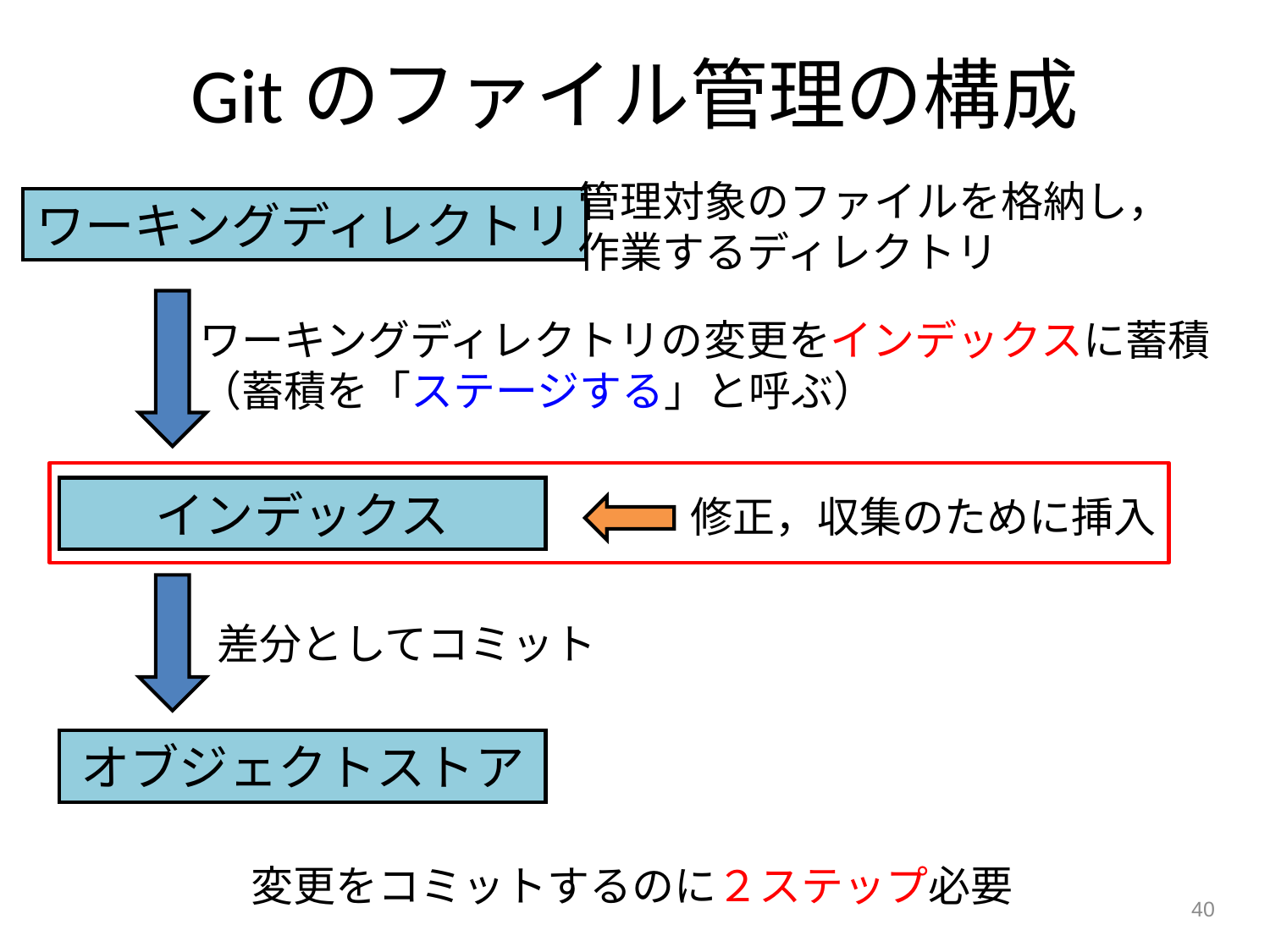

Gitのファイル管理の構成
管理対象のファイルを格納し，作業するディレクトリ
ワーキングディレクトリ

ワーキングディレクトリの変更をインデックスに蓄積
（蓄積を「ステージする」と呼ぶ）

インデックス
修正，収集のために挿入

差分としてコミット
オブジェクトストア
変更をコミットするのに２ステップ必要
40